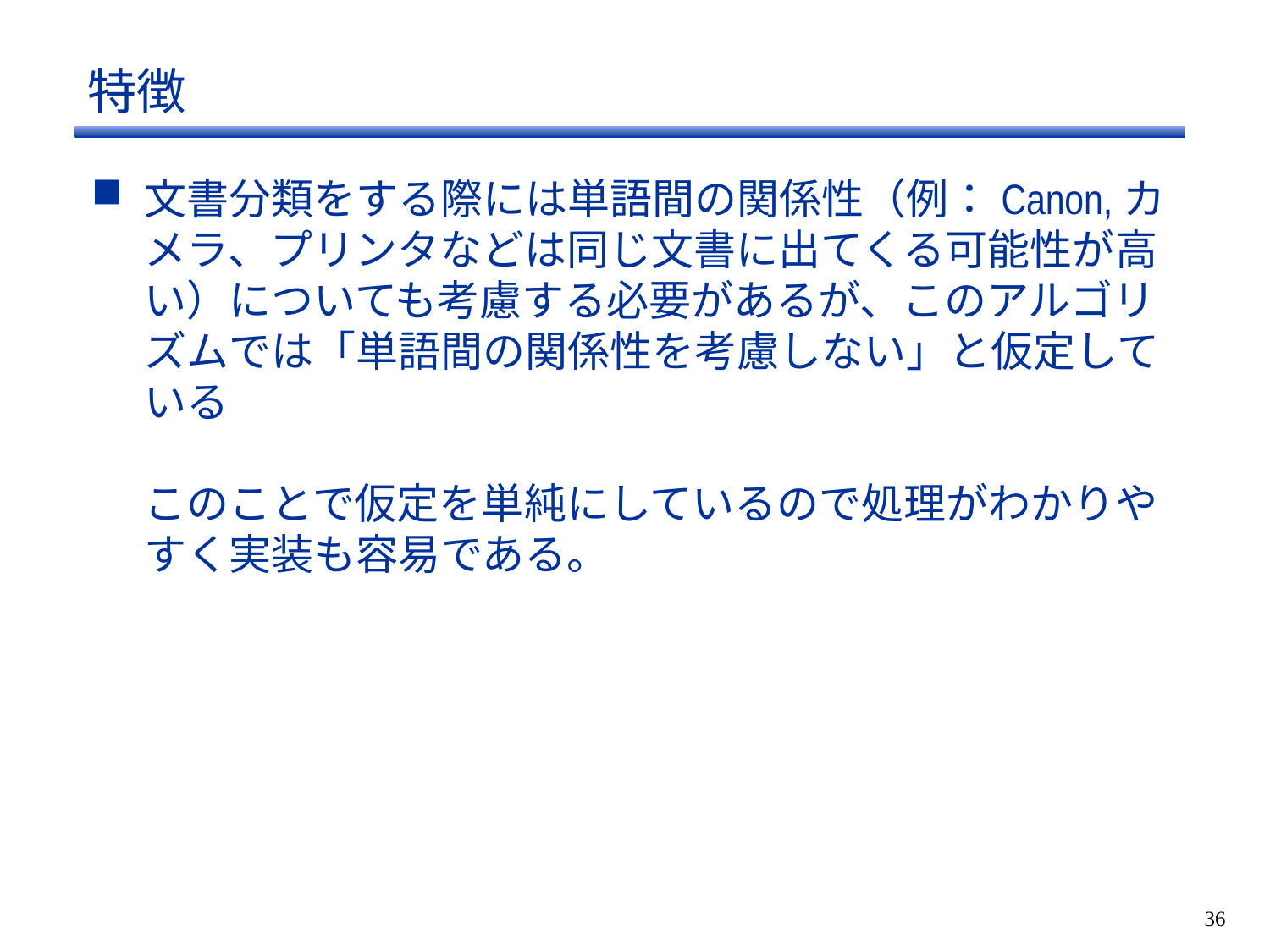

# 特徴
文書分類をする際には単語間の関係性（例：Canon,カメラ、プリンタなどは同じ文書に出てくる可能性が高い）についても考慮する必要があるが、このアルゴリズムでは「単語間の関係性を考慮しない」と仮定している
このことで仮定を単純にしているので処理がわかりやすく実装も容易である。